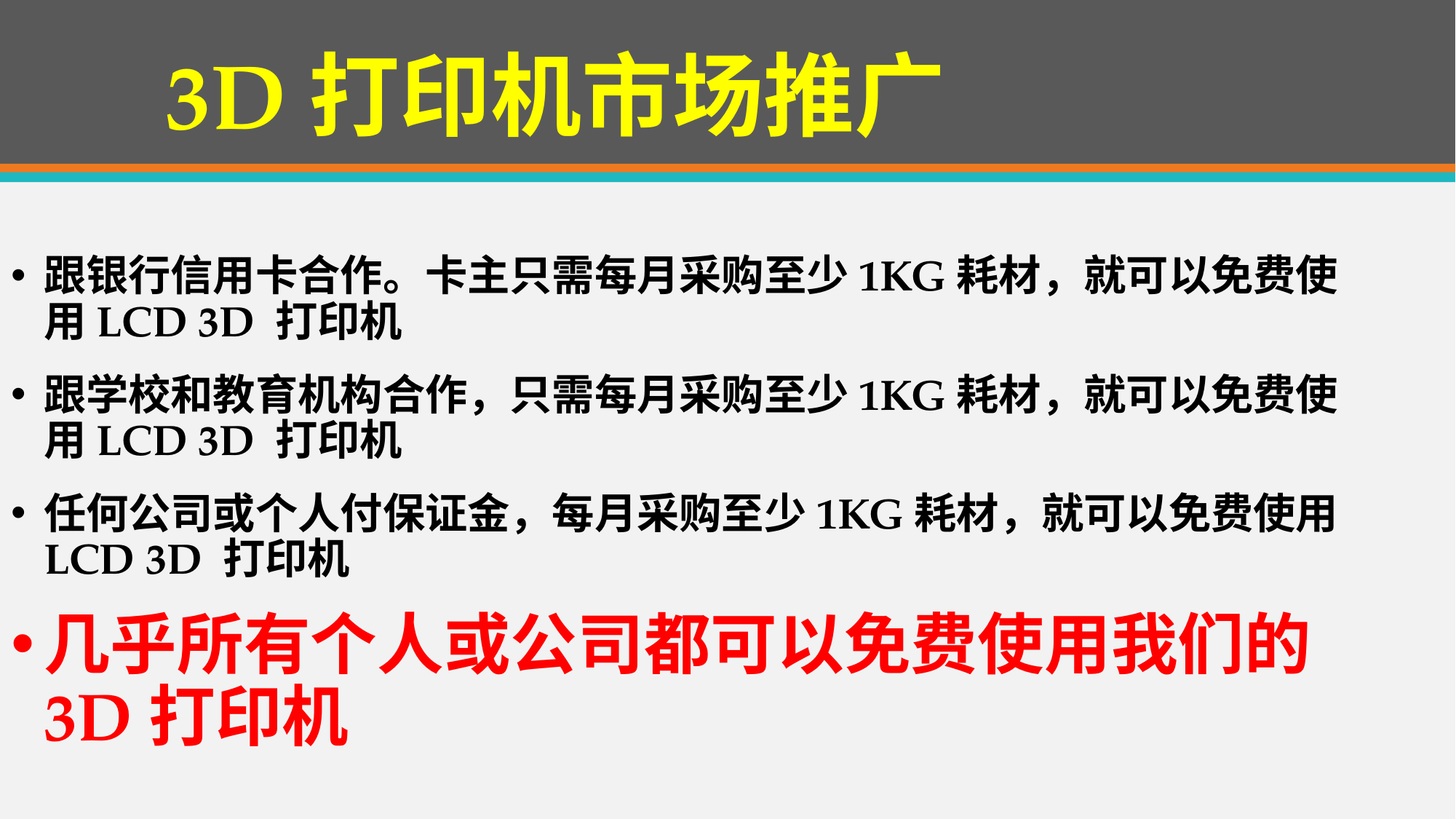

# 3D打印机市场推广
跟银行信用卡合作。卡主只需每月采购至少1KG耗材，就可以免费使用LCD 3D 打印机
跟学校和教育机构合作，只需每月采购至少1KG耗材，就可以免费使用LCD 3D 打印机
任何公司或个人付保证金，每月采购至少1KG耗材，就可以免费使用LCD 3D 打印机
几乎所有个人或公司都可以免费使用我们的3D打印机